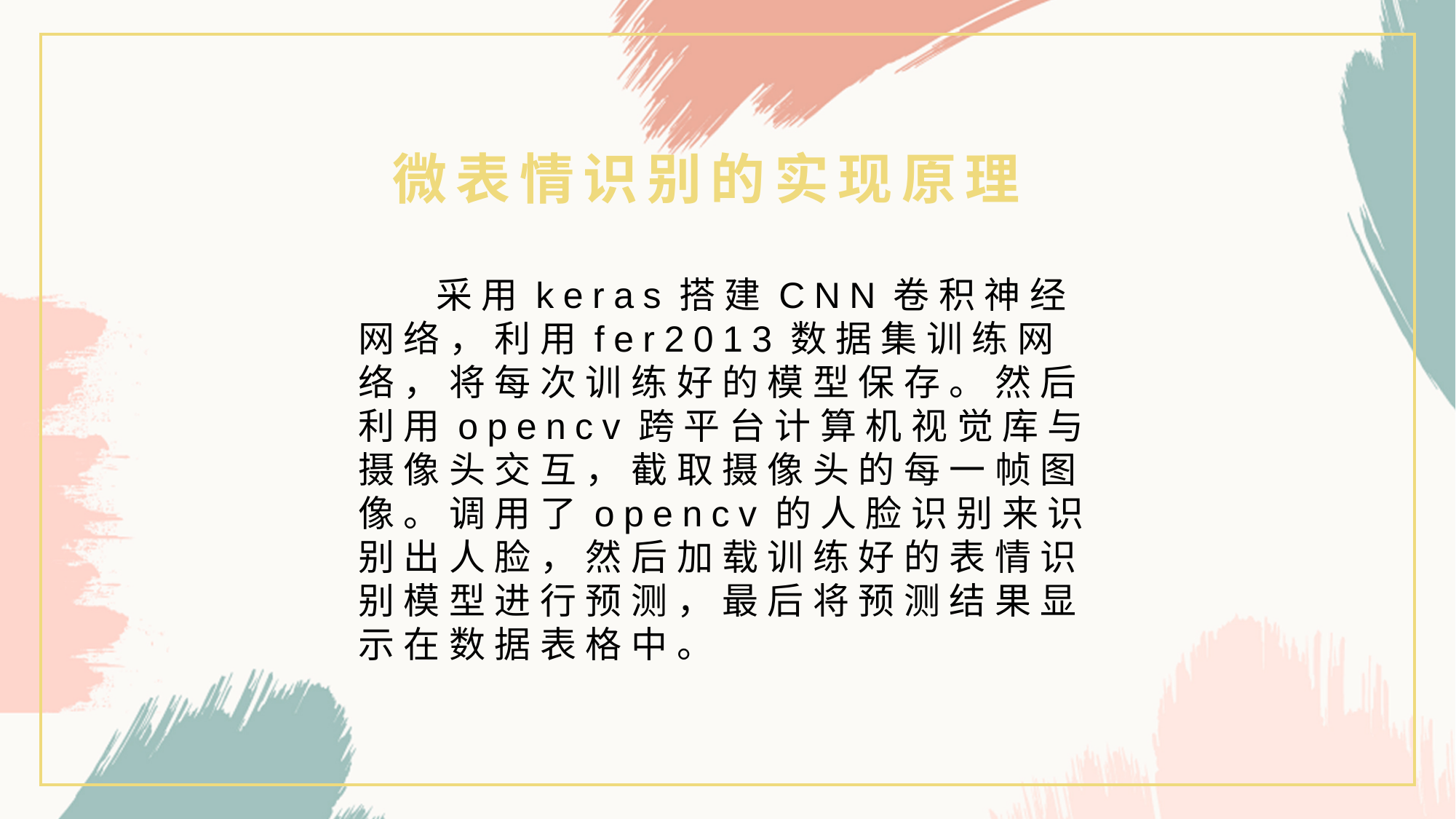

微表情识别的实现原理
    采用keras搭建CNN卷积神经网络，利用fer2013数据集训练网络，将每次训练好的模型保存。然后利用opencv跨平台计算机视觉库与摄像头交互，截取摄像头的每一帧图像。调用了opencv的人脸识别来识别出人脸，然后加载训练好的表情识别模型进行预测，最后将预测结果显示在数据表格中。